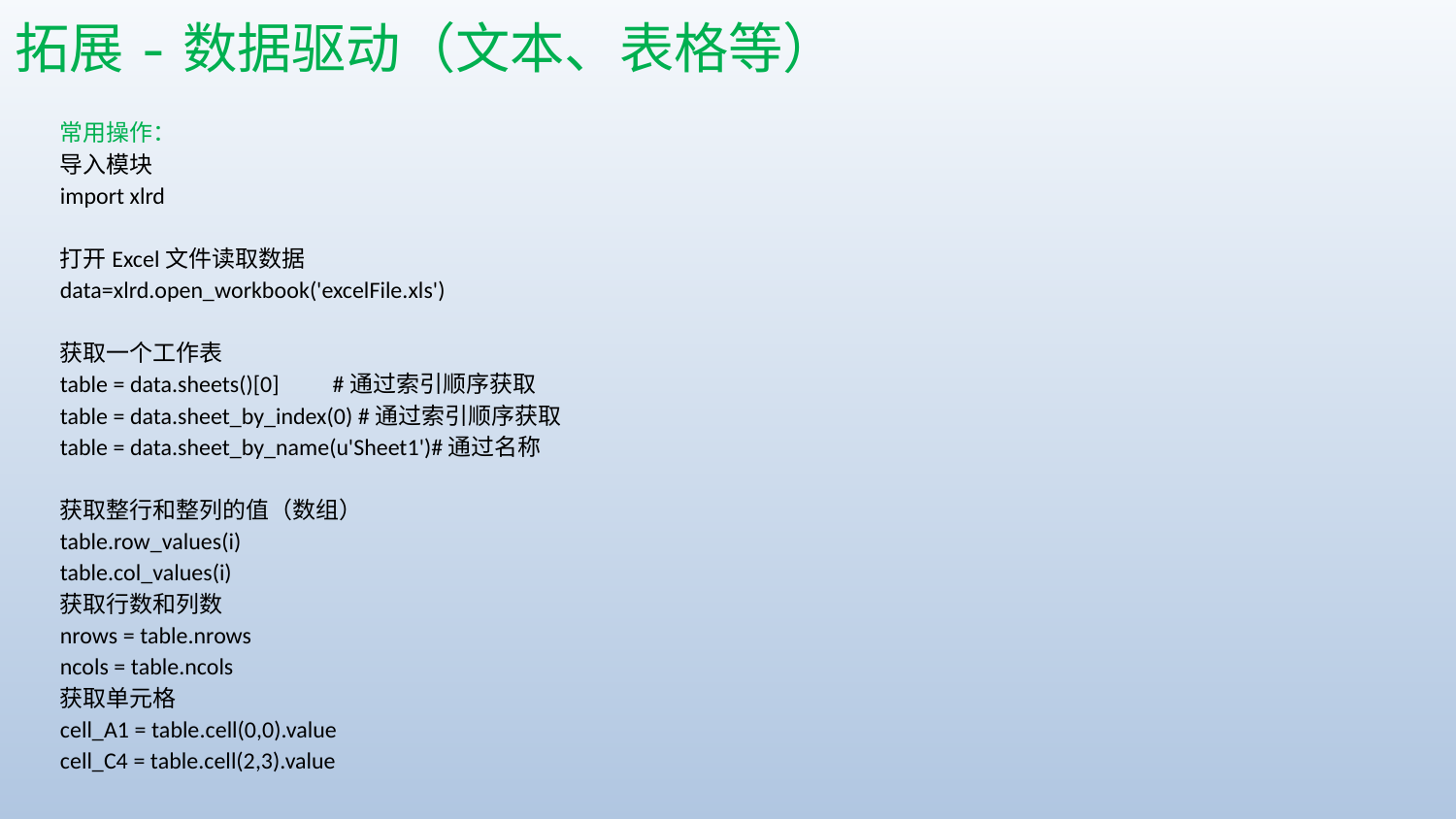

# 拓展-数据驱动（文本、表格等）
常用操作：
导入模块
import xlrd

打开Excel文件读取数据
data=xlrd.open_workbook('excelFile.xls')

获取一个工作表
table = data.sheets()[0]          #通过索引顺序获取
table = data.sheet_by_index(0) #通过索引顺序获取
table = data.sheet_by_name(u'Sheet1')#通过名称

获取整行和整列的值（数组）
table.row_values(i)
table.col_values(i)
获取行数和列数
nrows = table.nrows
ncols = table.ncols
获取单元格
cell_A1 = table.cell(0,0).value
cell_C4 = table.cell(2,3).value